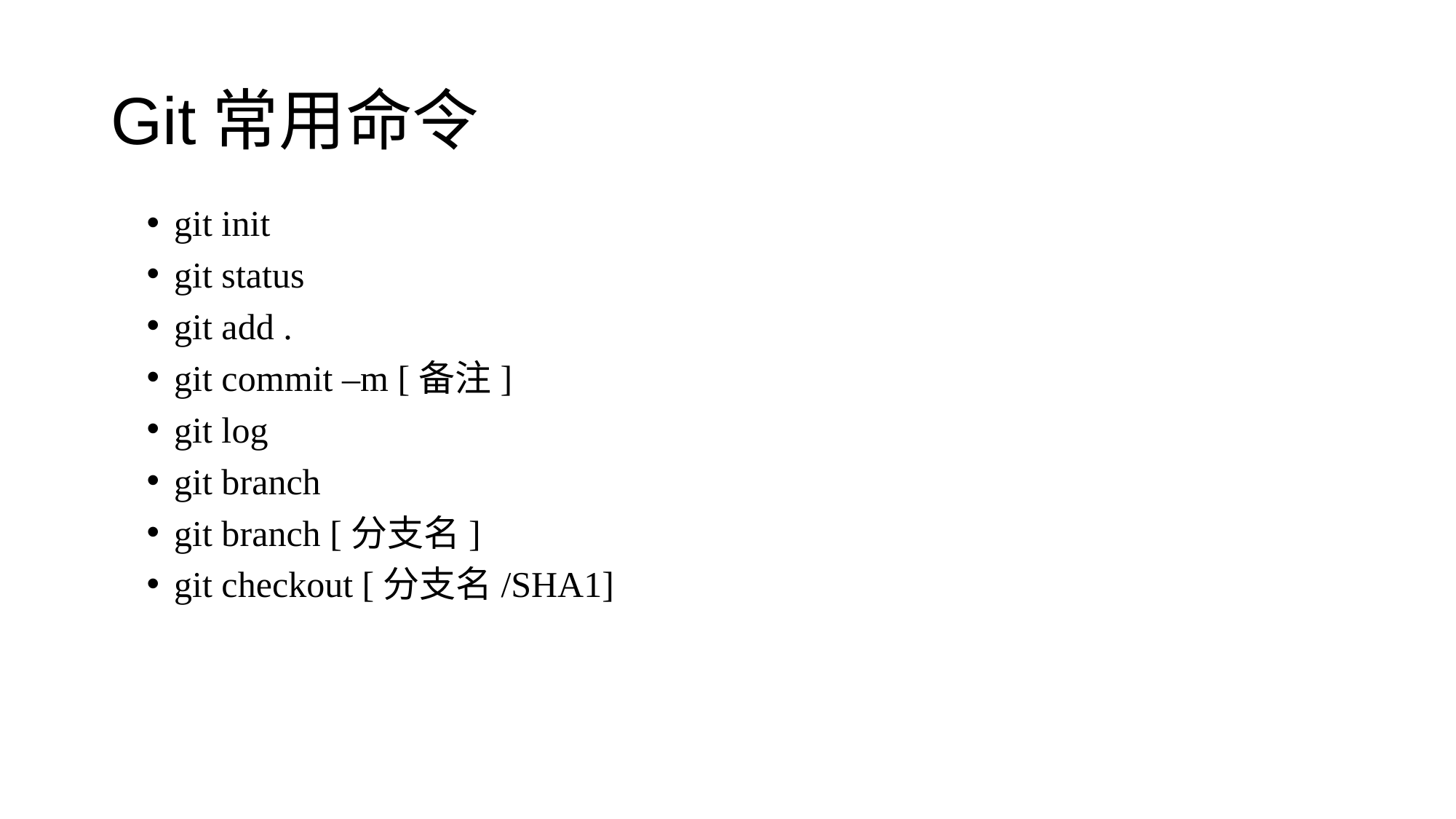

# Git常用命令
git init
git status
git add .
git commit –m [备注]
git log
git branch
git branch [分支名]
git checkout [分支名/SHA1]